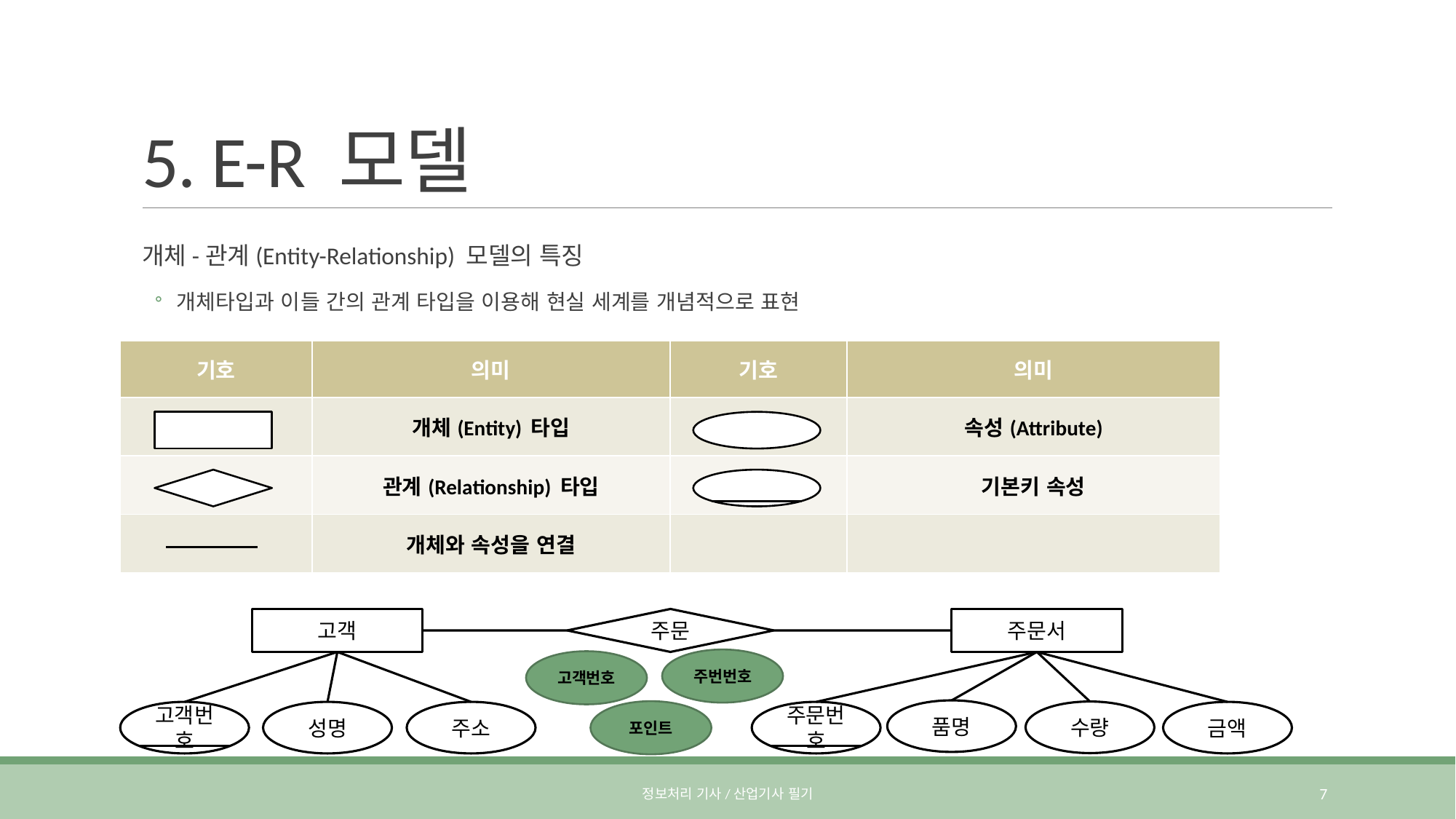

# 5. E-R 모델
개체-관계(Entity-Relationship) 모델의 특징
개체타입과 이들 간의 관계 타입을 이용해 현실 세계를 개념적으로 표현
E-R 다이어그램
| 기호 | 의미 | 기호 | 의미 |
| --- | --- | --- | --- |
|  | 개체(Entity) 타입 |  | 속성(Attribute) |
|  | 관계(Relationship) 타입 |  | 기본키 속성 |
|  | 개체와 속성을 연결 |  |  |

고객
주문
주문서
품명
수량
고객번호
성명
주소
주문번호
금액
주번번호
고객번호
포인트
정보처리 기사/산업기사 필기
7